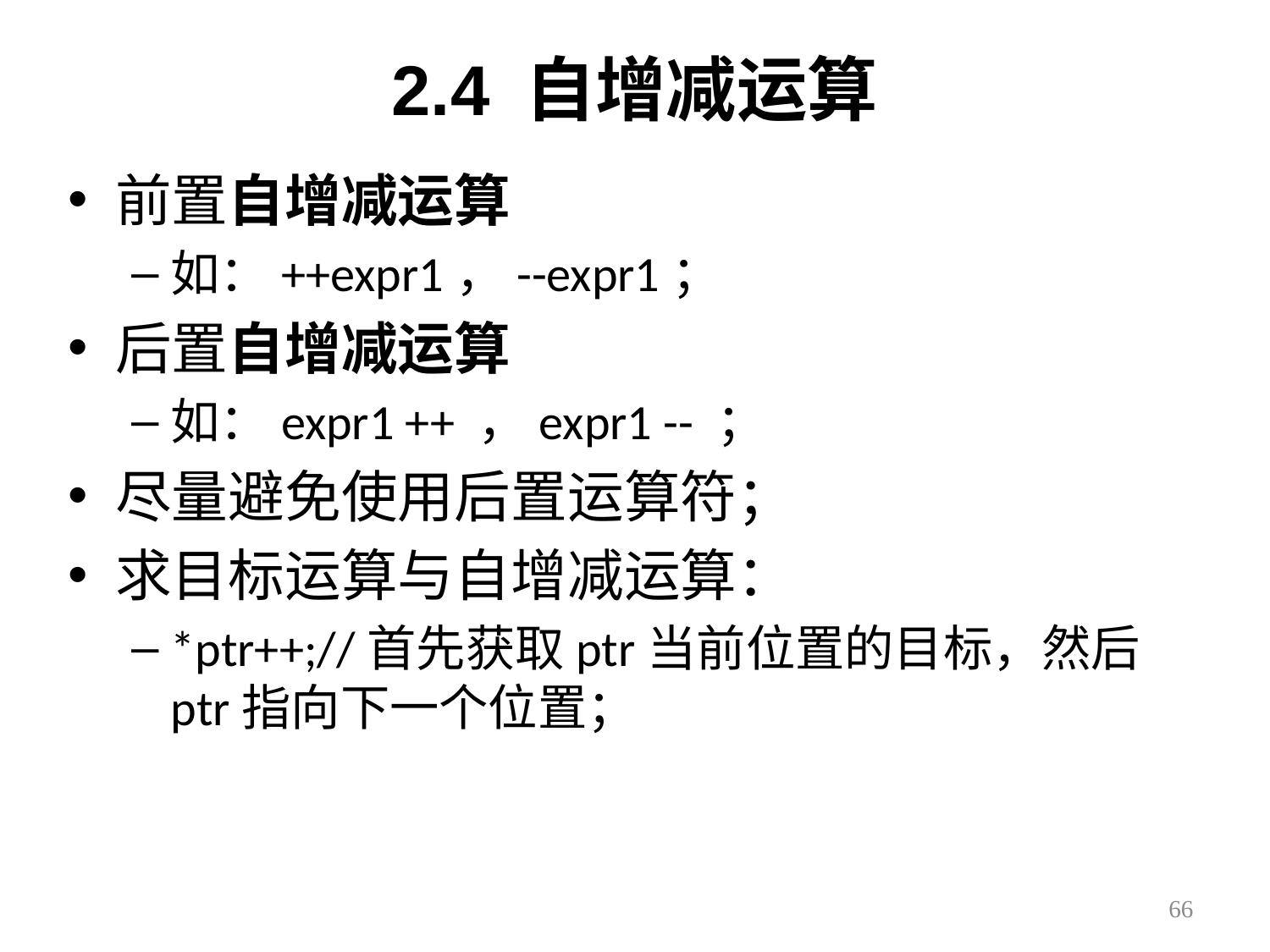

# 2.4 自增减运算
前置自增减运算
如：++expr1，--expr1；
后置自增减运算
如：expr1 ++ ，expr1 -- ；
尽量避免使用后置运算符；
求目标运算与自增减运算：
*ptr++;//首先获取ptr当前位置的目标，然后ptr指向下一个位置；

66